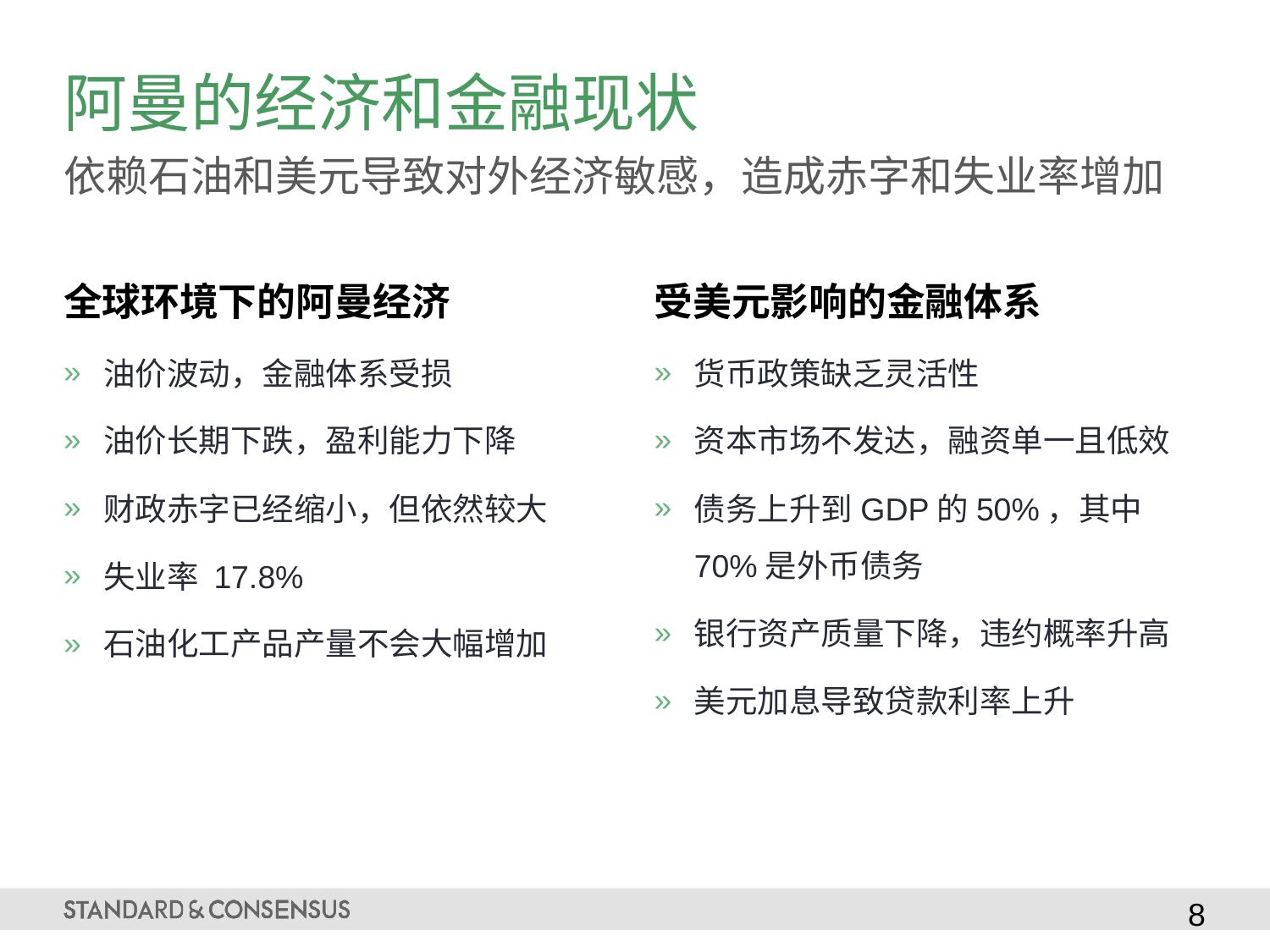

# 阿曼的经济和金融现状
依赖石油和美元导致对外经济敏感，造成赤字和失业率增加
全球环境下的阿曼经济
油价波动，金融体系受损
油价长期下跌，盈利能力下降
财政赤字已经缩小，但依然较大
失业率 17.8%
石油化工产品产量不会大幅增加
受美元影响的金融体系
货币政策缺乏灵活性
资本市场不发达，融资单一且低效
债务上升到GDP的50%，其中70%是外币债务
银行资产质量下降，违约概率升高
美元加息导致贷款利率上升

8